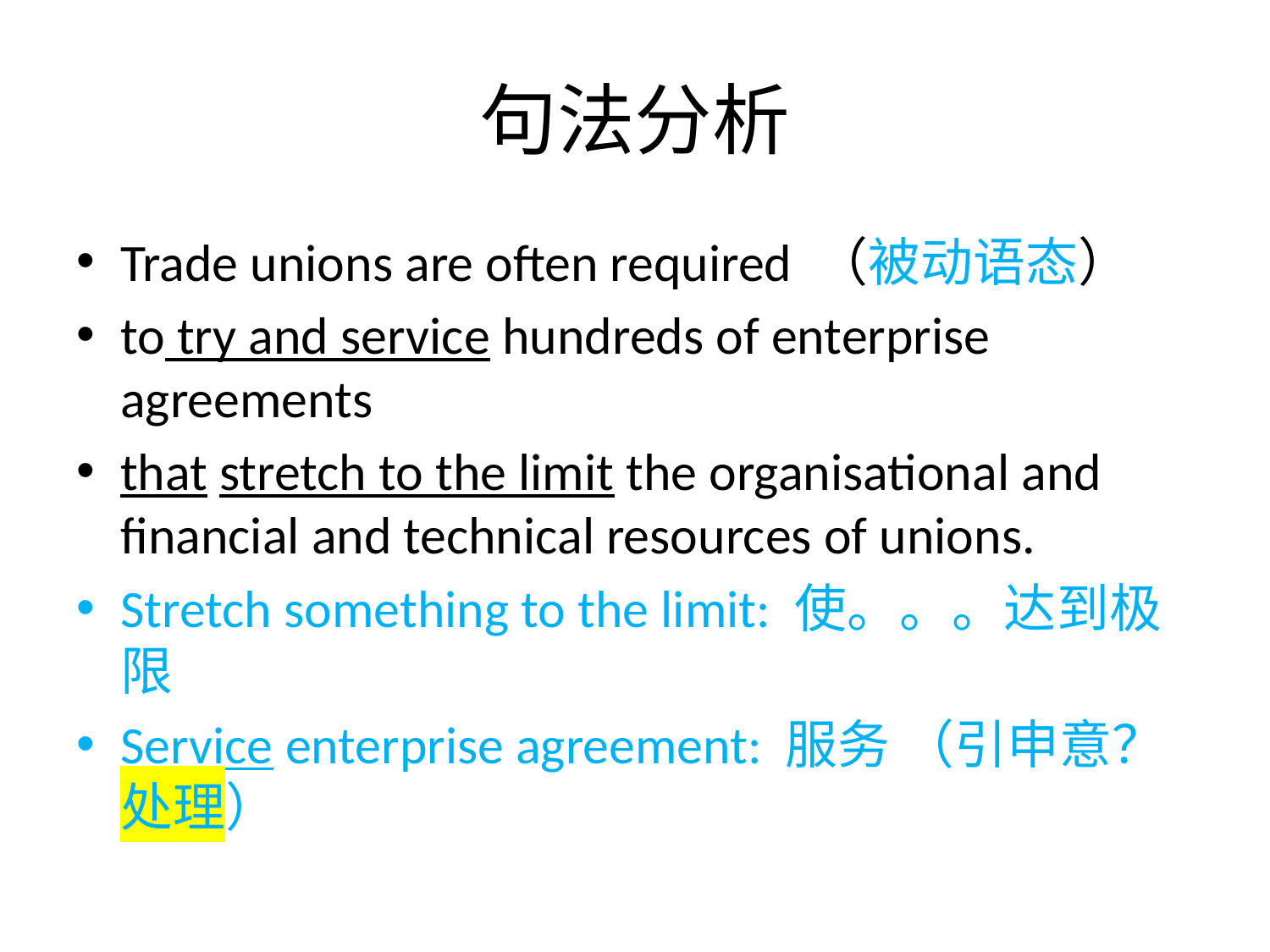

# 句法分析
Trade unions are often required （被动语态）
to try and service hundreds of enterprise agreements
that stretch to the limit the organisational and financial and technical resources of unions.
Stretch something to the limit: 使。。。达到极限
Service enterprise agreement: 服务 （引申意？处理）